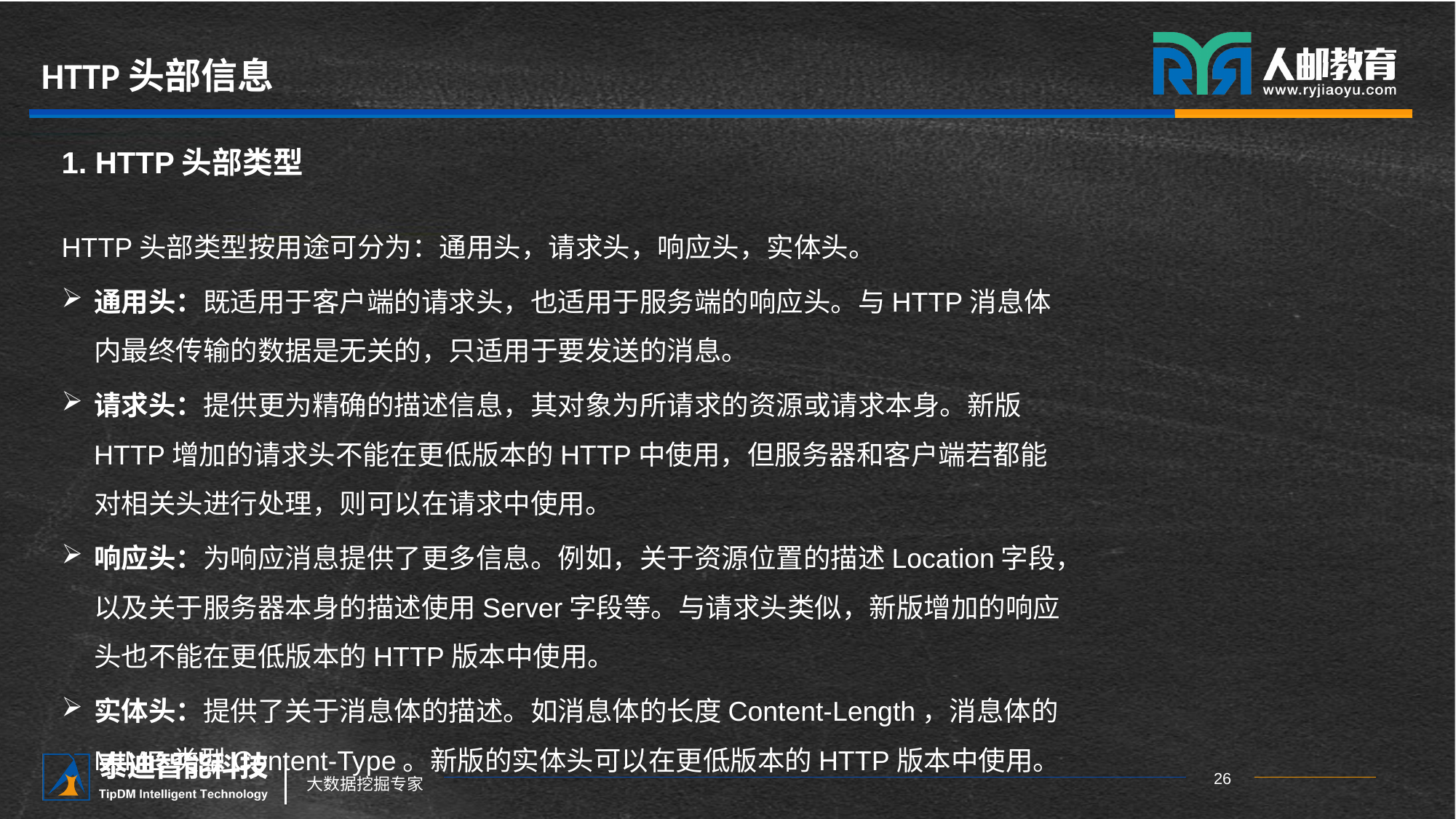

# HTTP头部信息
1. HTTP头部类型
HTTP头部类型按用途可分为：通用头，请求头，响应头，实体头。
通用头：既适用于客户端的请求头，也适用于服务端的响应头。与HTTP消息体内最终传输的数据是无关的，只适用于要发送的消息。
请求头：提供更为精确的描述信息，其对象为所请求的资源或请求本身。新版HTTP增加的请求头不能在更低版本的HTTP中使用，但服务器和客户端若都能对相关头进行处理，则可以在请求中使用。
响应头：为响应消息提供了更多信息。例如，关于资源位置的描述Location字段，以及关于服务器本身的描述使用Server字段等。与请求头类似，新版增加的响应头也不能在更低版本的HTTP版本中使用。
实体头：提供了关于消息体的描述。如消息体的长度Content-Length，消息体的MIME类型Content-Type。新版的实体头可以在更低版本的HTTP版本中使用。